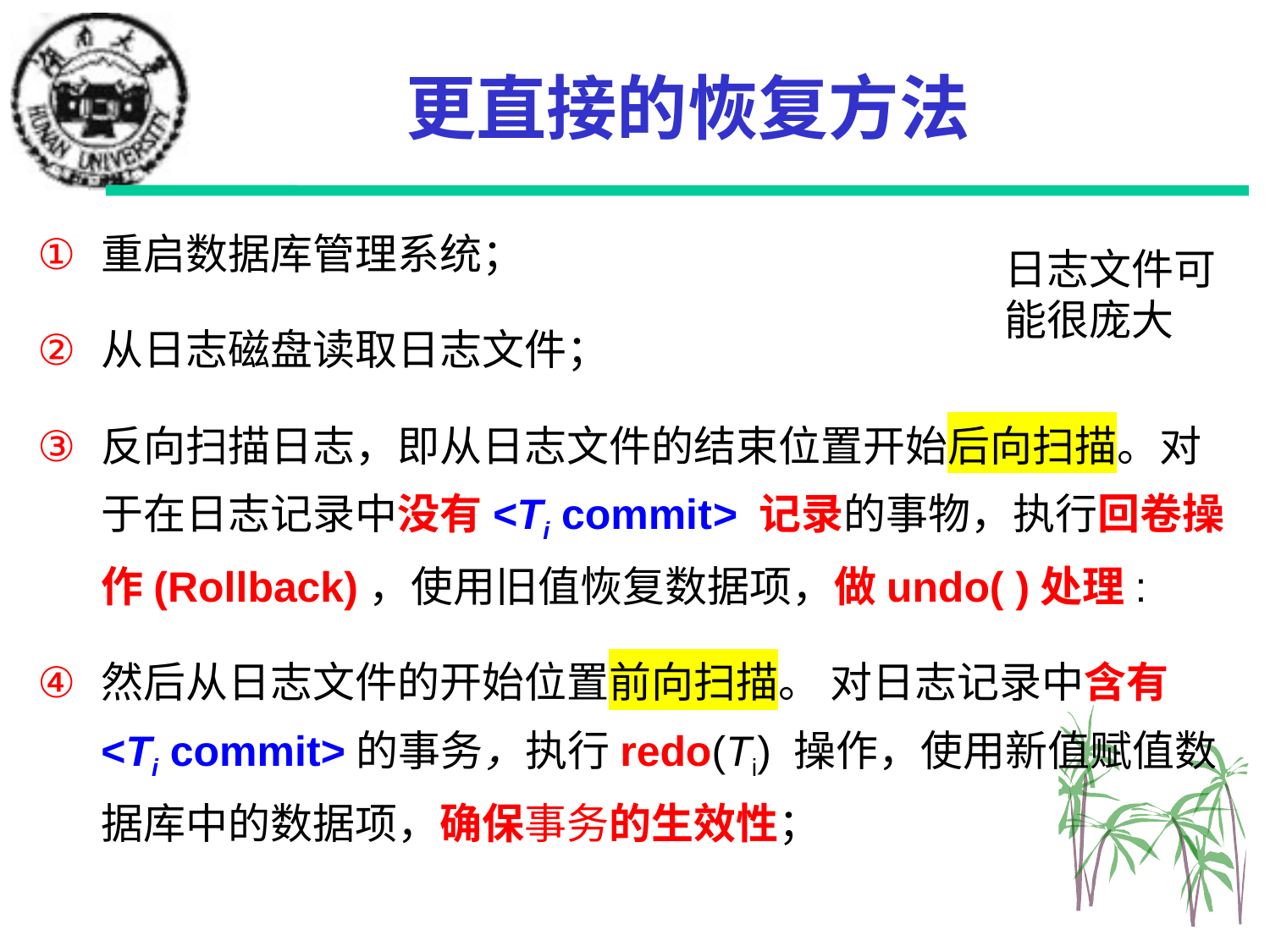

# 更直接的恢复方法
重启数据库管理系统；
从日志磁盘读取日志文件；
反向扫描日志，即从日志文件的结束位置开始后向扫描。对于在日志记录中没有<Ti commit> 记录的事物，执行回卷操作(Rollback)，使用旧值恢复数据项，做undo( )处理:
然后从日志文件的开始位置前向扫描。 对日志记录中含有<Ti commit>的事务，执行redo(Ti) 操作，使用新值赋值数据库中的数据项，确保事务的生效性；
日志文件可能很庞大